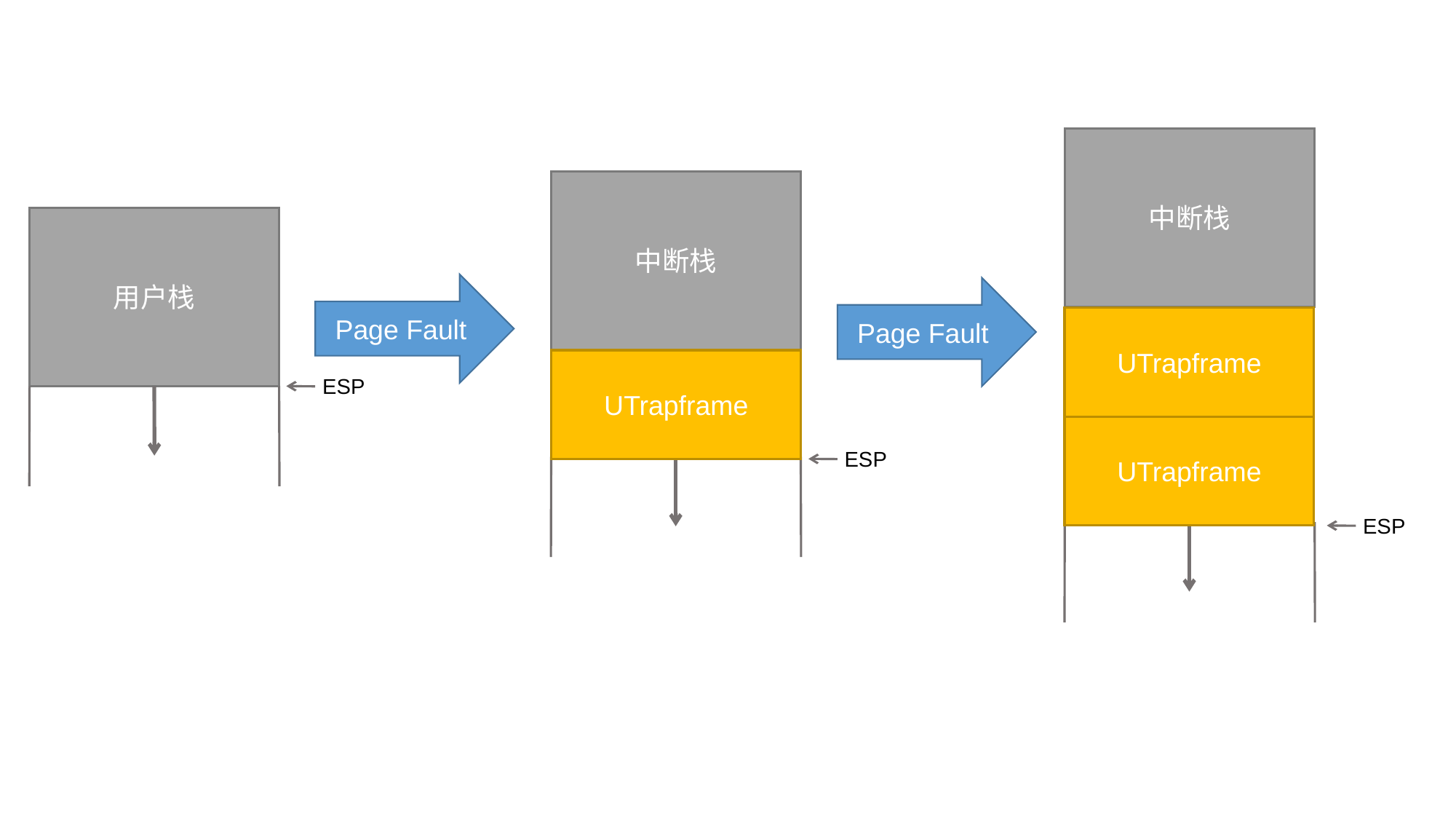

中断栈
中断栈
用户栈
Page Fault
Page Fault
UTrapframe
UTrapframe
ESP
UTrapframe
ESP
ESP